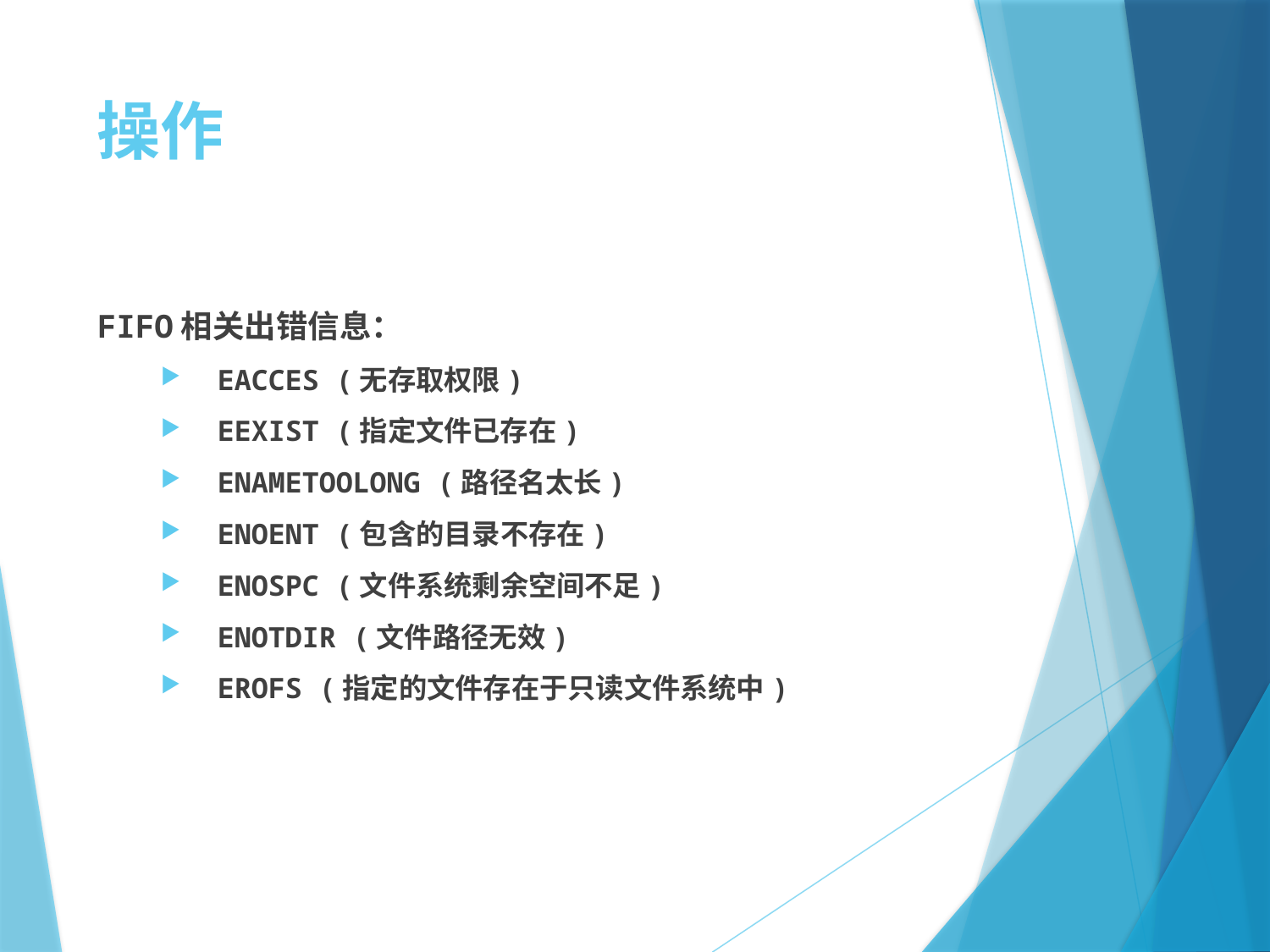

# 操作
FIFO相关出错信息：
 EACCES (无存取权限)
 EEXIST (指定文件已存在)
 ENAMETOOLONG (路径名太长)
 ENOENT (包含的目录不存在)
 ENOSPC (文件系统剩余空间不足)
 ENOTDIR (文件路径无效)
 EROFS (指定的文件存在于只读文件系统中)